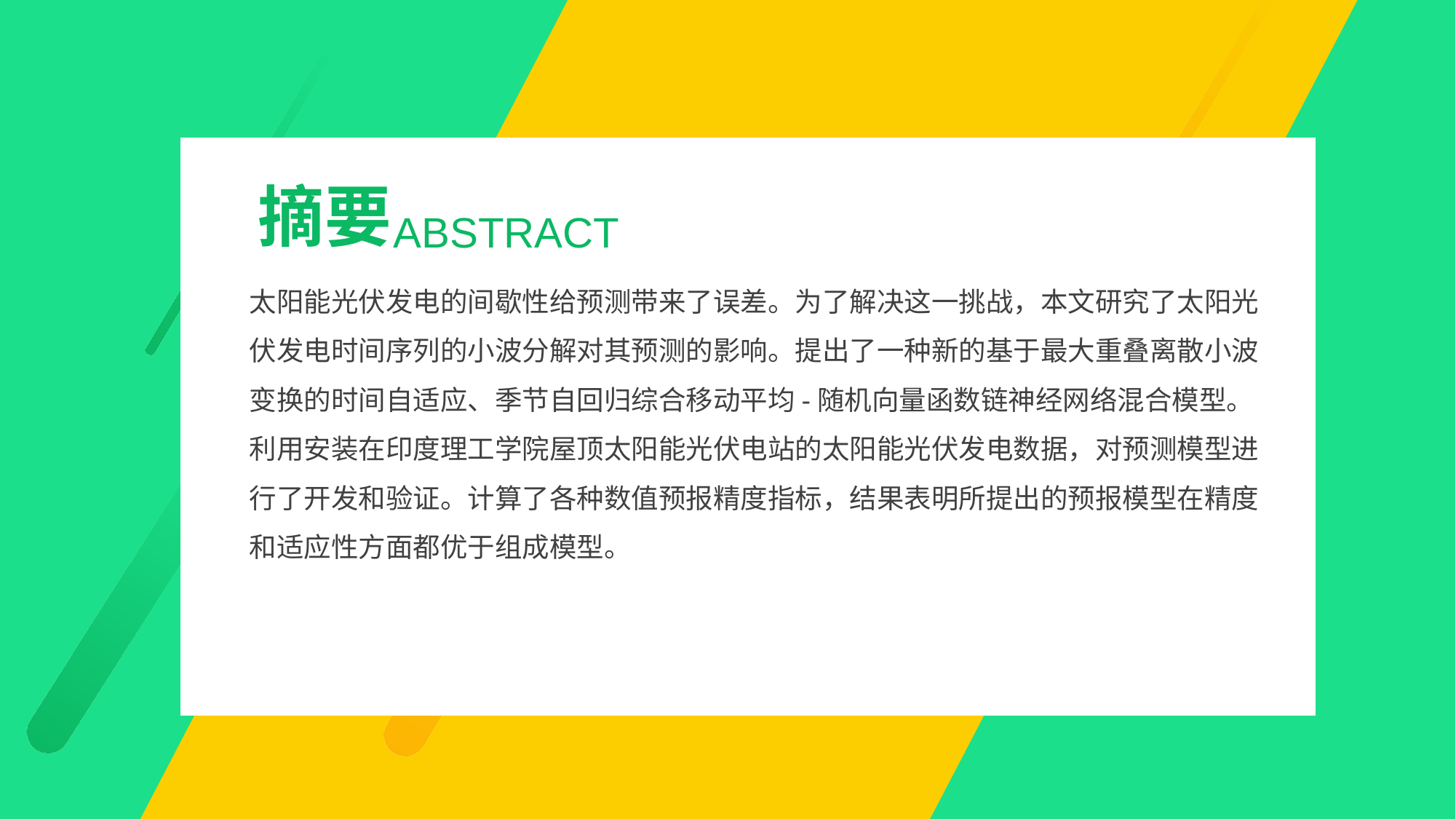

摘要
ABSTRACT
太阳能光伏发电的间歇性给预测带来了误差。为了解决这一挑战，本文研究了太阳光伏发电时间序列的小波分解对其预测的影响。提出了一种新的基于最大重叠离散小波变换的时间自适应、季节自回归综合移动平均-随机向量函数链神经网络混合模型。利用安装在印度理工学院屋顶太阳能光伏电站的太阳能光伏发电数据，对预测模型进行了开发和验证。计算了各种数值预报精度指标，结果表明所提出的预报模型在精度和适应性方面都优于组成模型。